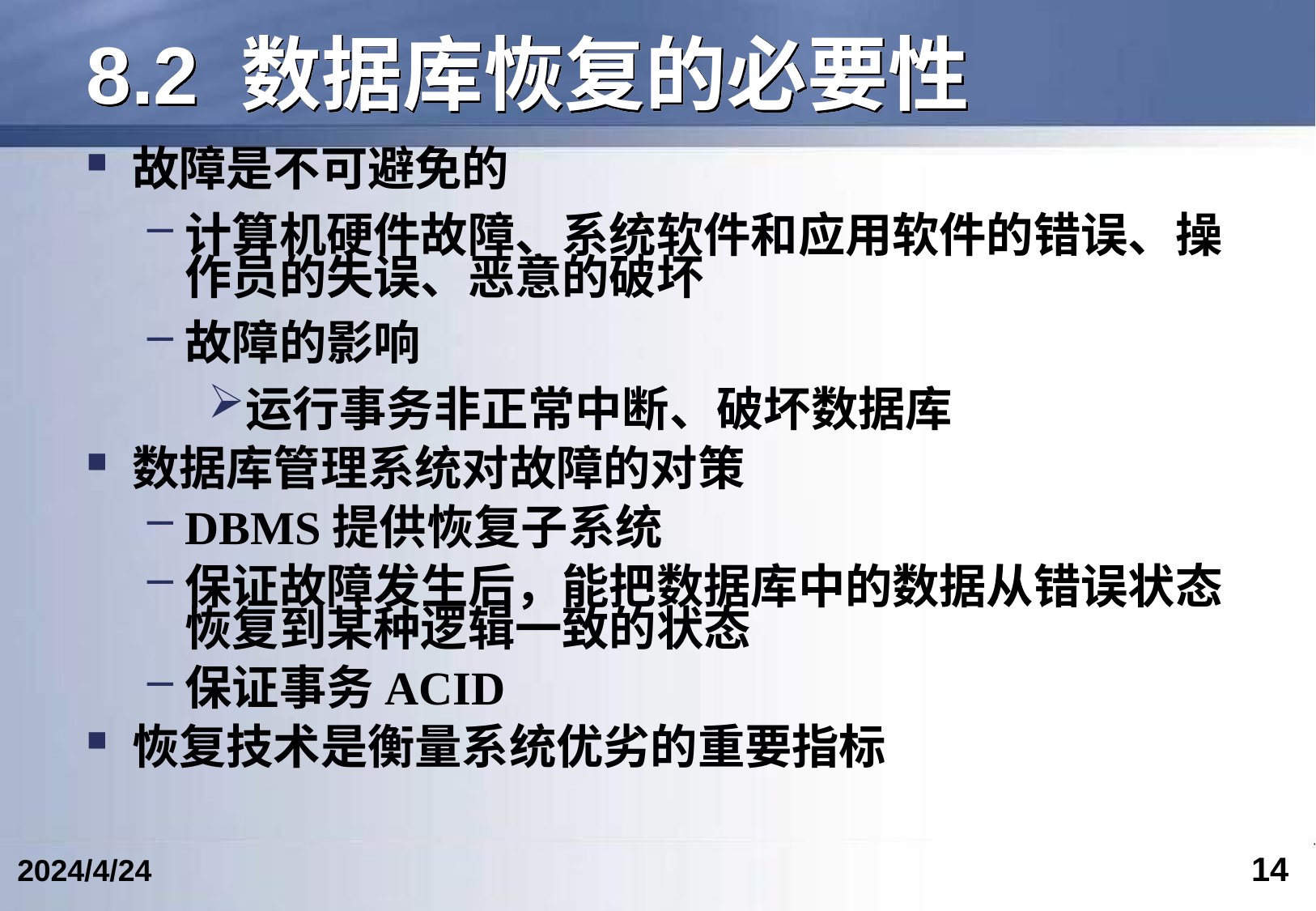

# 8.2 数据库恢复的必要性
故障是不可避免的
计算机硬件故障、系统软件和应用软件的错误、操作员的失误、恶意的破坏
故障的影响
运行事务非正常中断、破坏数据库
数据库管理系统对故障的对策
DBMS提供恢复子系统
保证故障发生后，能把数据库中的数据从错误状态恢复到某种逻辑一致的状态
保证事务ACID
恢复技术是衡量系统优劣的重要指标
14
2024/4/24